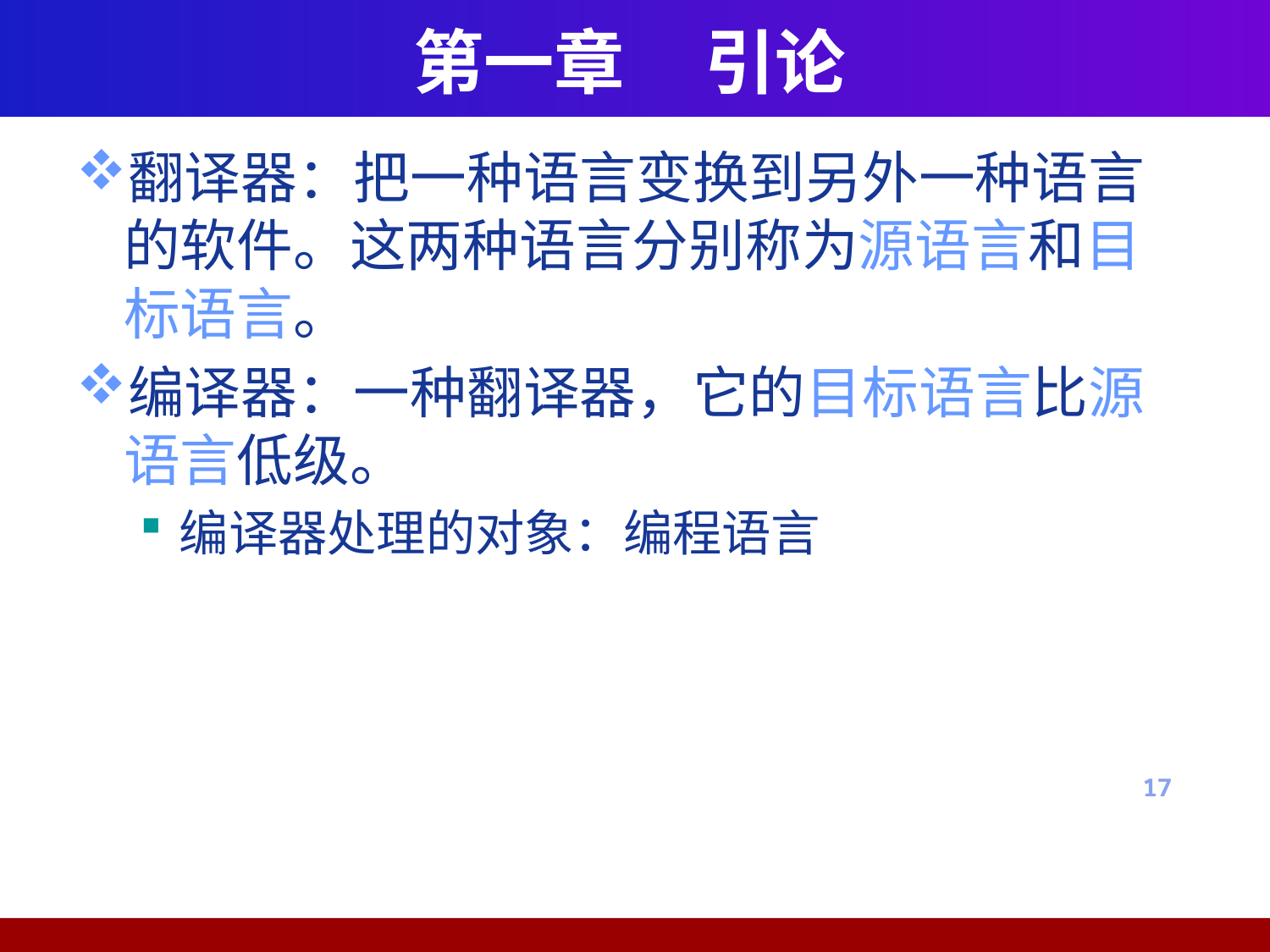

# 第一章     引论
翻译器：把一种语言变换到另外一种语言的软件。这两种语言分别称为源语言和目标语言。
编译器：一种翻译器，它的目标语言比源语言低级。
编译器处理的对象：编程语言
17